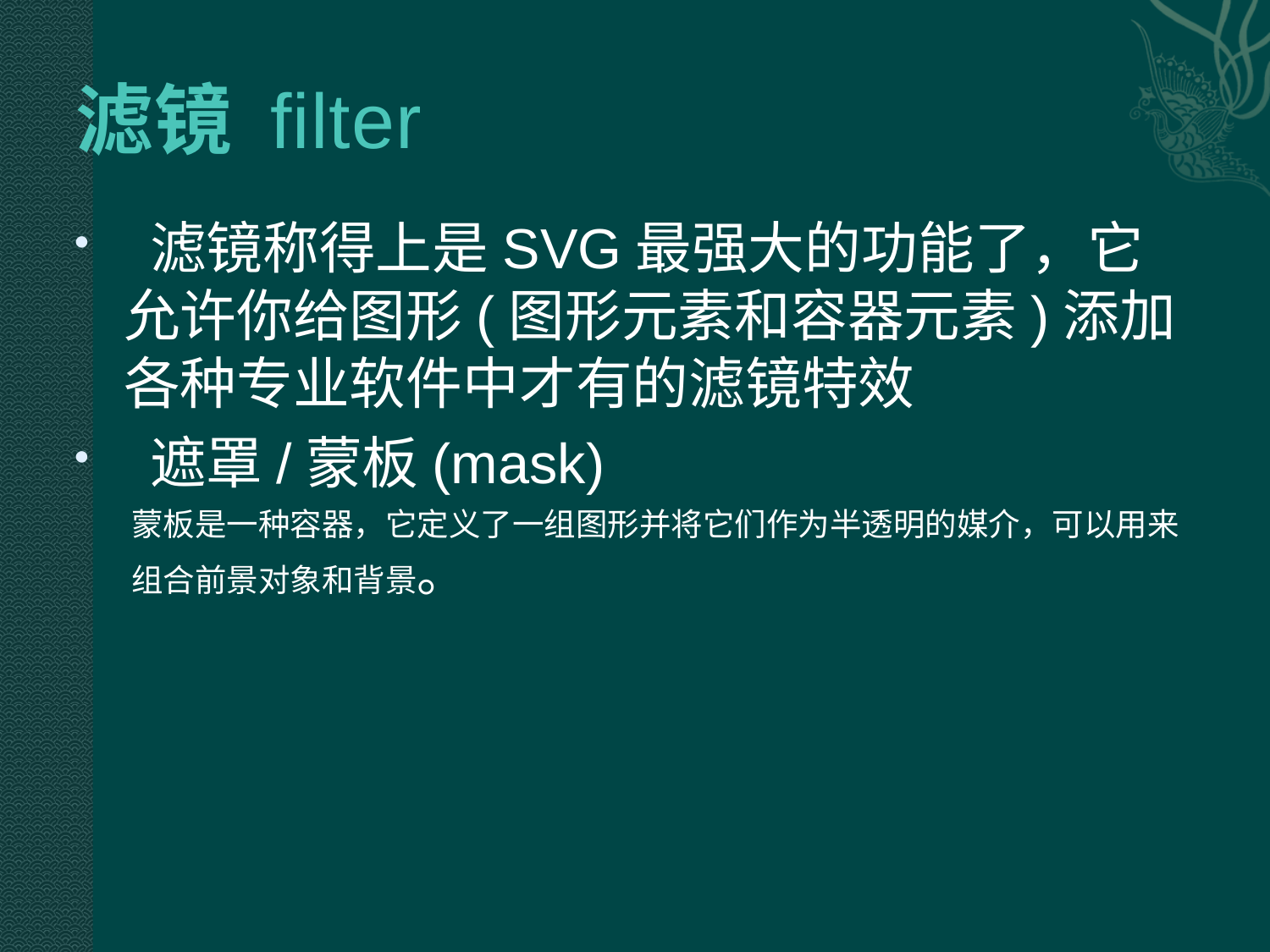

# 滤镜 filter
 滤镜称得上是SVG最强大的功能了，它允许你给图形(图形元素和容器元素)添加各种专业软件中才有的滤镜特效
 遮罩/蒙板(mask)
蒙板是一种容器，它定义了一组图形并将它们作为半透明的媒介，可以用来组合前景对象和背景。